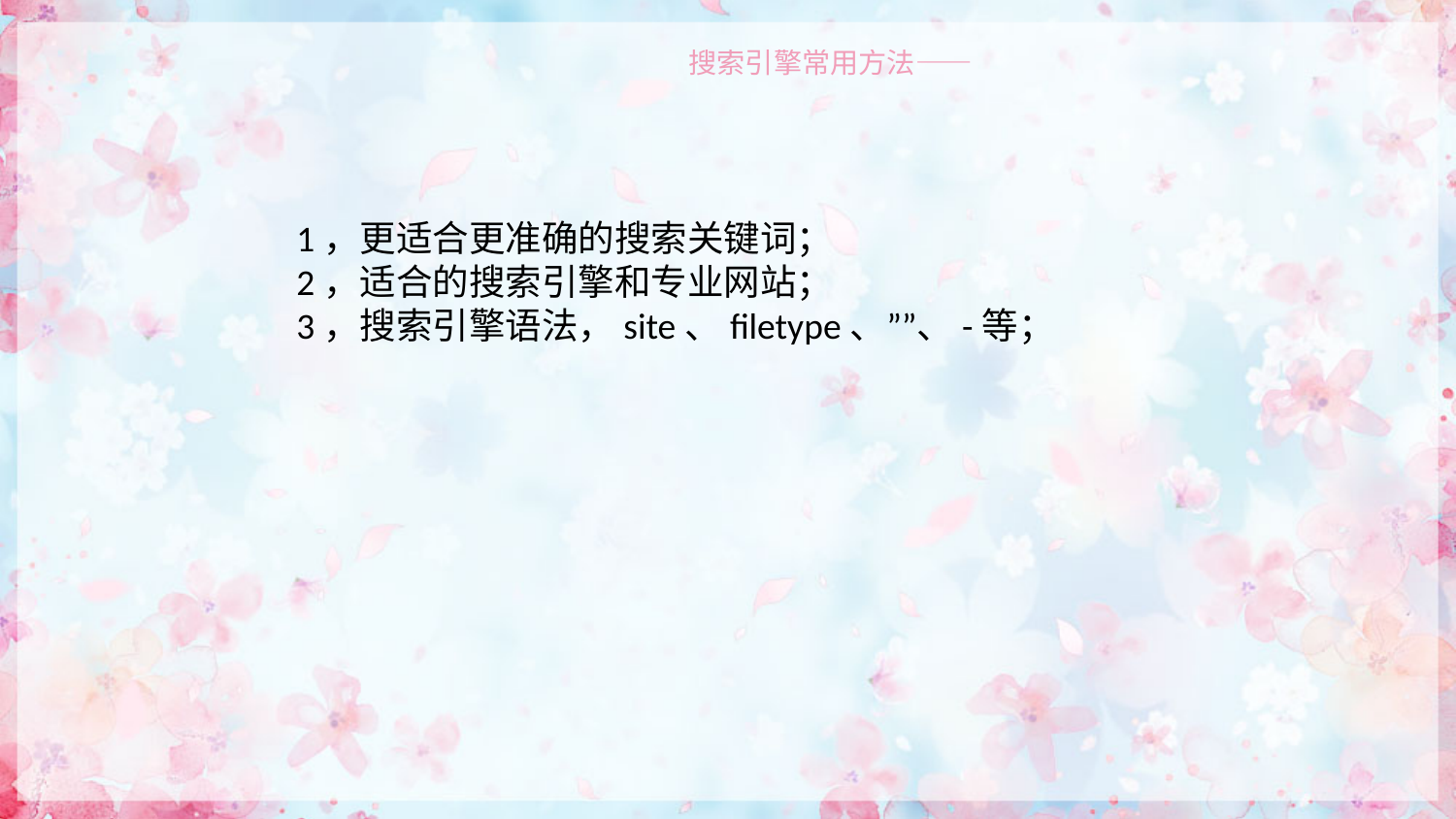

——搜索引擎常用方法——
1，更适合更准确的搜索关键词；
2，适合的搜索引擎和专业网站；
3，搜索引擎语法，site、filetype、””、-等；